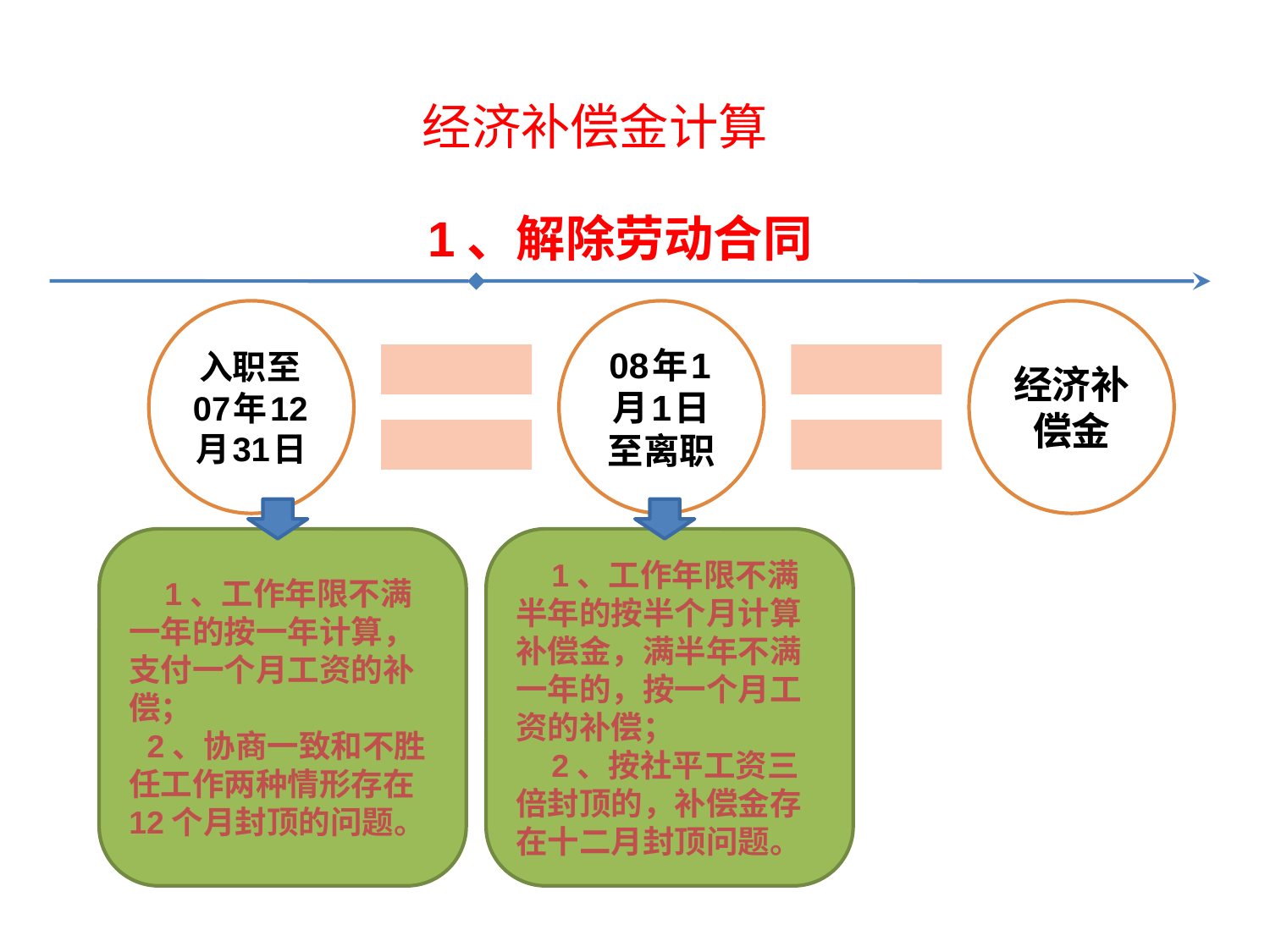

经济补偿金计算
1、解除劳动合同
入职至07年12月31日
08年1月1日至离职
经济补偿金

    1、工作年限不满一年的按一年计算，支付一个月工资的补偿；
  2、协商一致和不胜任工作两种情形存在12个月封顶的问题。
    1、工作年限不满半年的按半个月计算补偿金，满半年不满一年的，按一个月工资的补偿；
    2、按社平工资三倍封顶的，补偿金存在十二月封顶问题。